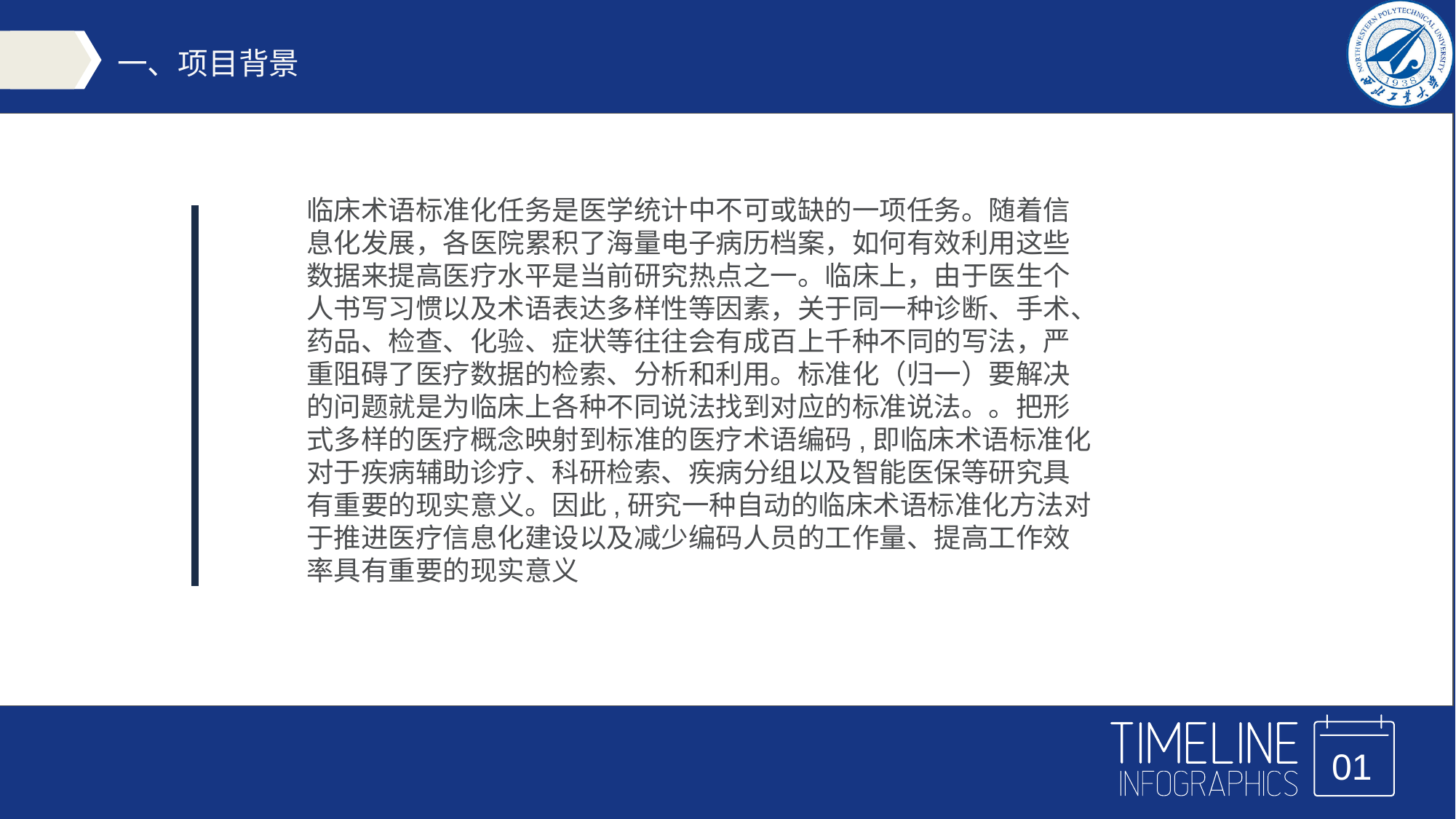

一、项目背景
临床术语标准化任务是医学统计中不可或缺的一项任务。随着信息化发展，各医院累积了海量电子病历档案，如何有效利用这些数据来提高医疗水平是当前研究热点之一。临床上，由于医生个人书写习惯以及术语表达多样性等因素，关于同一种诊断、手术、药品、检查、化验、症状等往往会有成百上千种不同的写法，严重阻碍了医疗数据的检索、分析和利用。标准化（归一）要解决的问题就是为临床上各种不同说法找到对应的标准说法。。把形式多样的医疗概念映射到标准的医疗术语编码,即临床术语标准化对于疾病辅助诊疗、科研检索、疾病分组以及智能医保等研究具有重要的现实意义。因此,研究一种自动的临床术语标准化方法对于推进医疗信息化建设以及减少编码人员的工作量、提高工作效率具有重要的现实意义

01